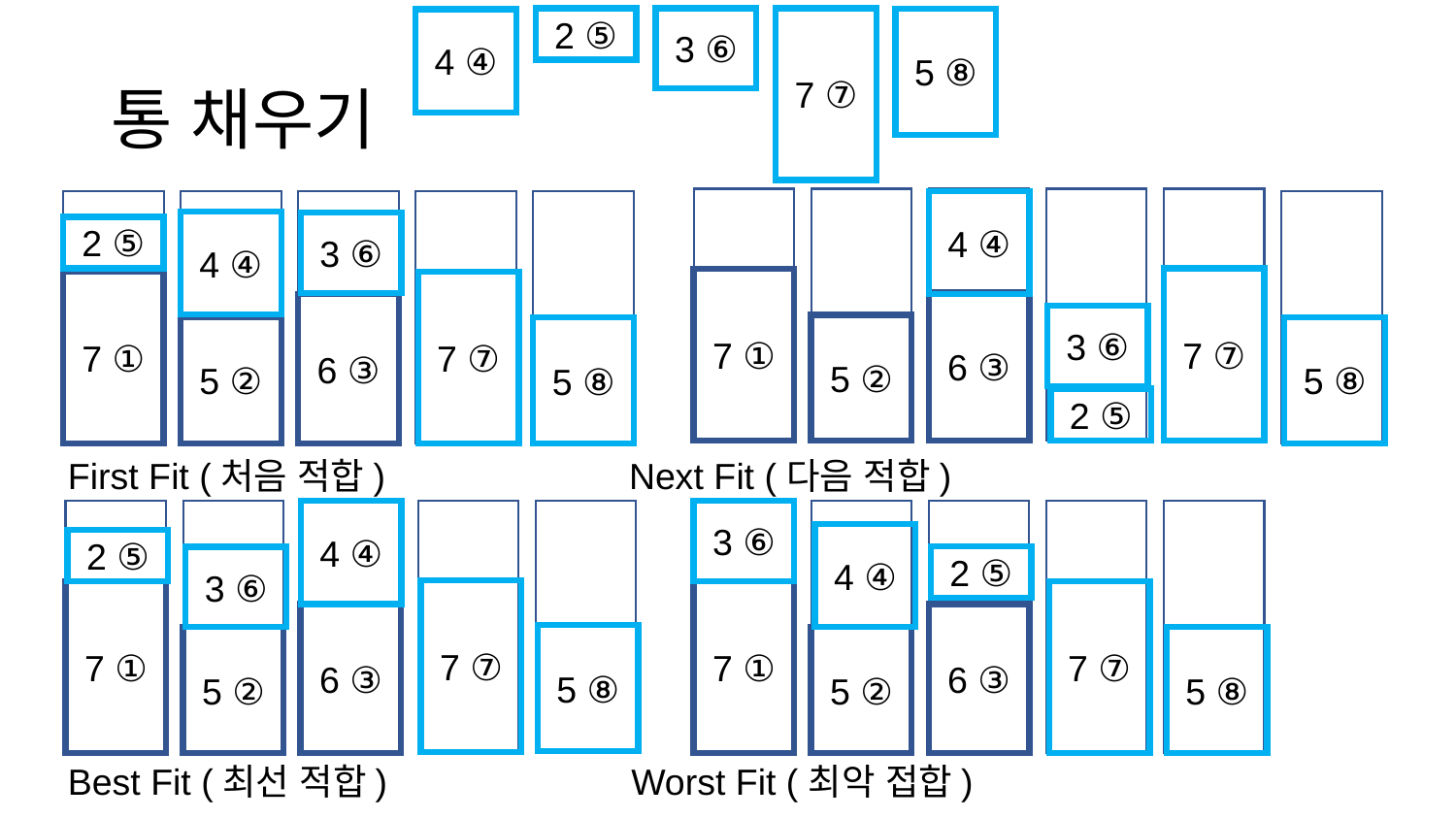

2 ⑤
3 ⑥
7 ⑦
5 ⑧
4 ④
# 통 채우기

4 ④

4 ④
3 ⑥
2 ⑤

First Fit (처음 적합)                        Next Fit (다음 적합)

Best Fit (최선 적합)                        Worst Fit (최악 접합)
7 ⑦
7 ①
7 ①
7 ⑦
6 ③
6 ③
3 ⑥
5 ②
5 ②
5 ⑧
5 ⑧
2 ⑤

4 ④

3 ⑥

4 ④
2 ⑤
2 ⑤
3 ⑥
7 ⑦
7 ①
7 ①
7 ⑦
6 ③
6 ③
5 ⑧
5 ②
5 ②
5 ⑧